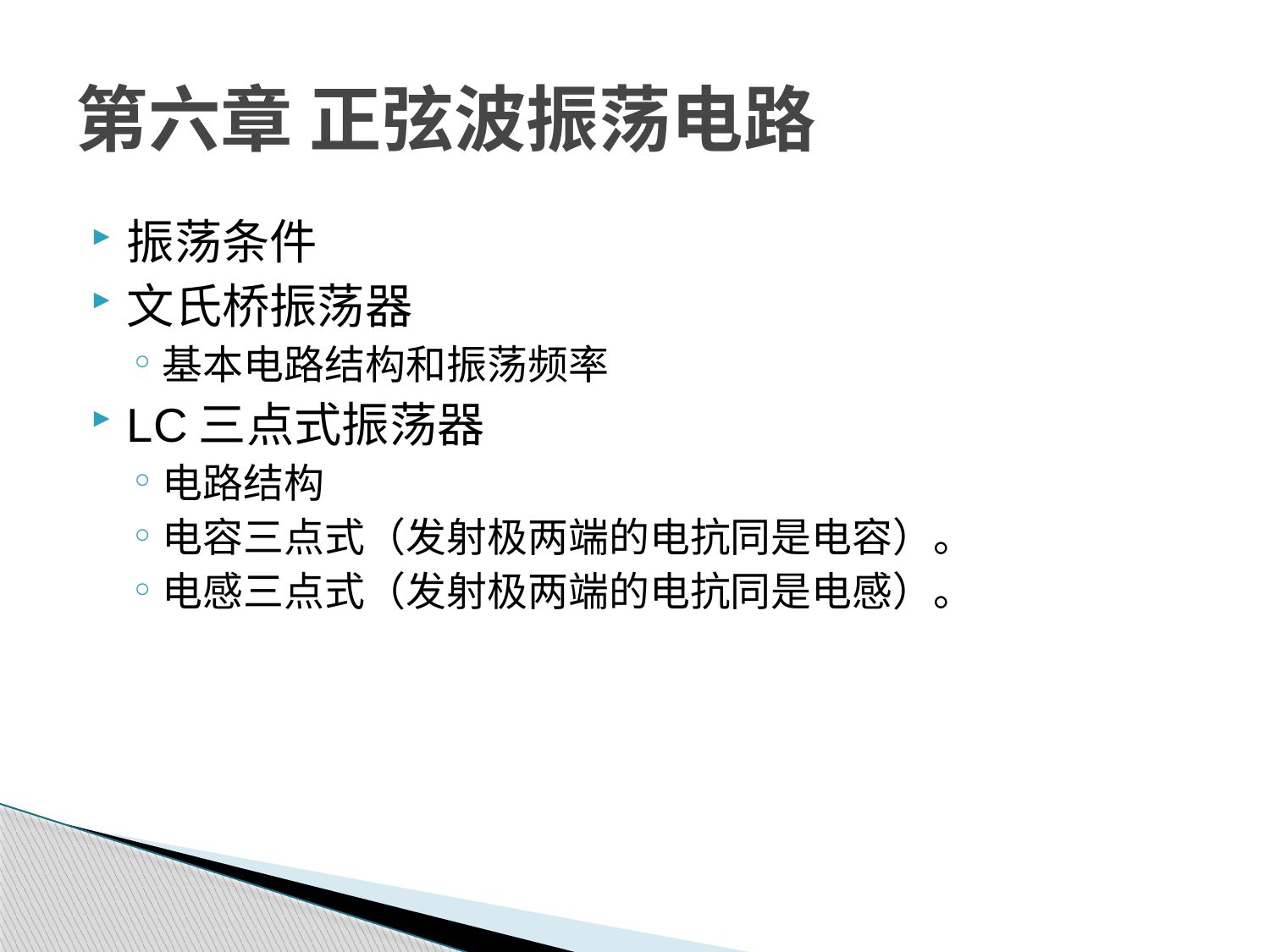

# 第六章 正弦波振荡电路
振荡条件
文氏桥振荡器
基本电路结构和振荡频率
LC三点式振荡器
电路结构
电容三点式（发射极两端的电抗同是电容）。
电感三点式（发射极两端的电抗同是电感）。